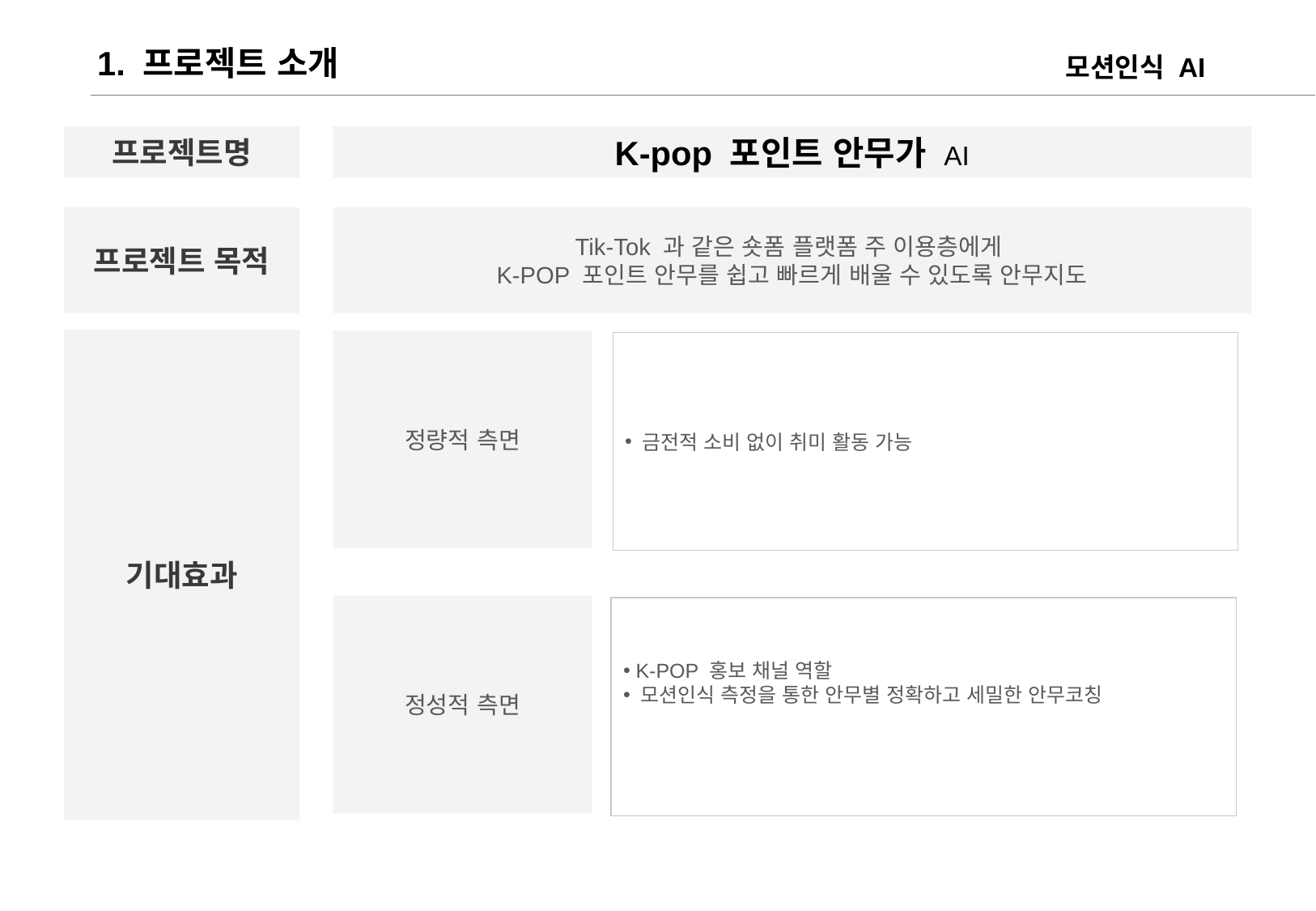

1. 프로젝트 소개
모션인식 AI
프로젝트명
K-pop 포인트 안무가 AI
프로젝트 목적
Tik-Tok 과 같은 숏폼 플랫폼 주 이용층에게
K-POP 포인트 안무를 쉽고 빠르게 배울 수 있도록 안무지도
기대효과
정량적 측면
 금전적 소비 없이 취미 활동 가능
정성적 측면
 K-POP 홍보 채널 역할
 모션인식 측정을 통한 안무별 정확하고 세밀한 안무코칭